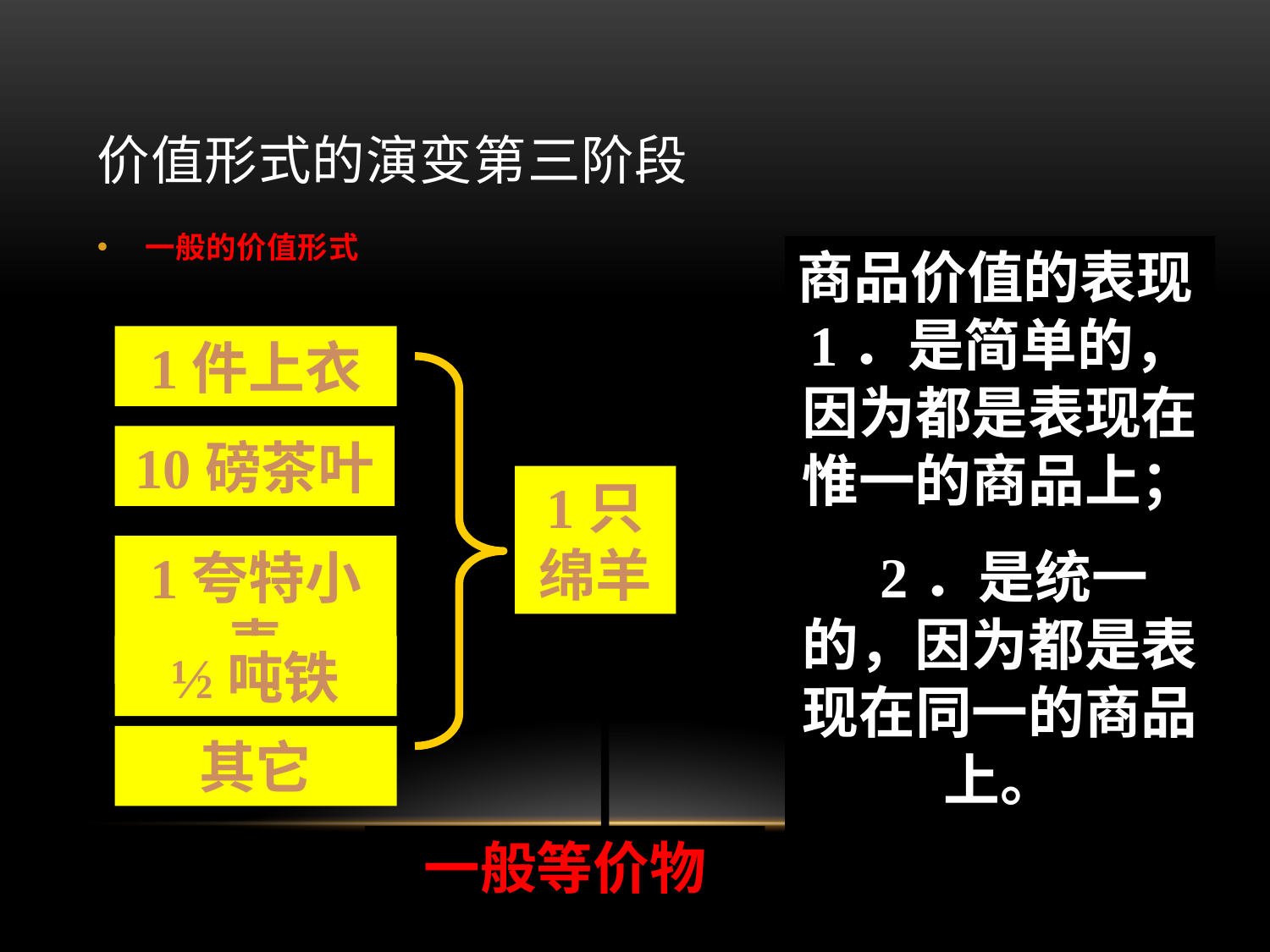

价值形式的演变第三阶段
一般的价值形式
商品价值的表现1．是简单的，因为都是表现在惟一的商品上；
  2．是统一的，因为都是表现在同一的商品上。

1件上衣

10磅茶叶
1只绵羊
1夸特小麦
½吨铁
其它

一般等价物